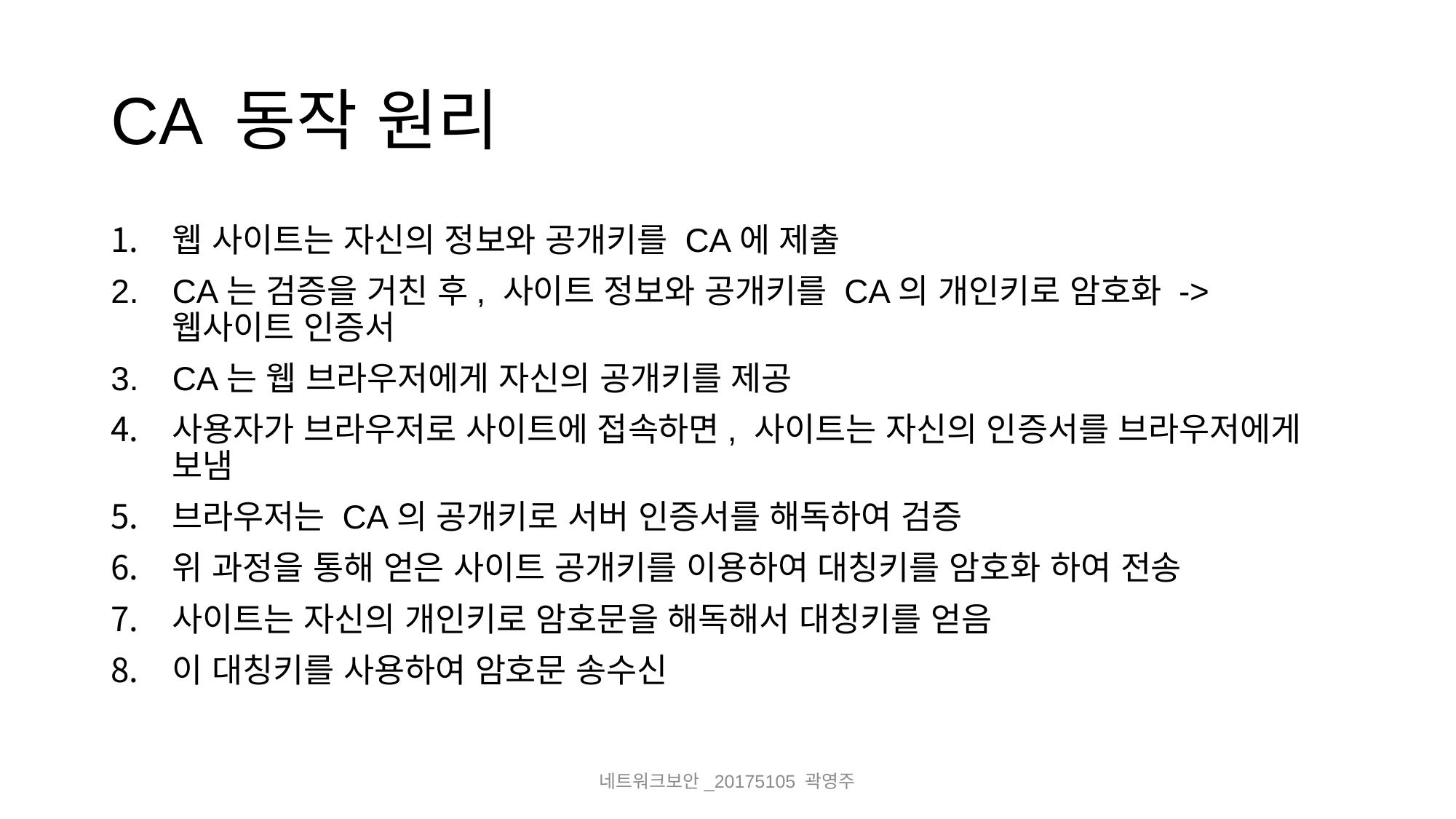

# CA 동작 원리
웹 사이트는 자신의 정보와 공개키를 CA에 제출
CA는 검증을 거친 후, 사이트 정보와 공개키를 CA의 개인키로 암호화 -> 웹사이트 인증서
CA는 웹 브라우저에게 자신의 공개키를 제공
사용자가 브라우저로 사이트에 접속하면, 사이트는 자신의 인증서를 브라우저에게 보냄
브라우저는 CA의 공개키로 서버 인증서를 해독하여 검증
위 과정을 통해 얻은 사이트 공개키를 이용하여 대칭키를 암호화 하여 전송
사이트는 자신의 개인키로 암호문을 해독해서 대칭키를 얻음
이 대칭키를 사용하여 암호문 송수신
네트워크보안_20175105 곽영주